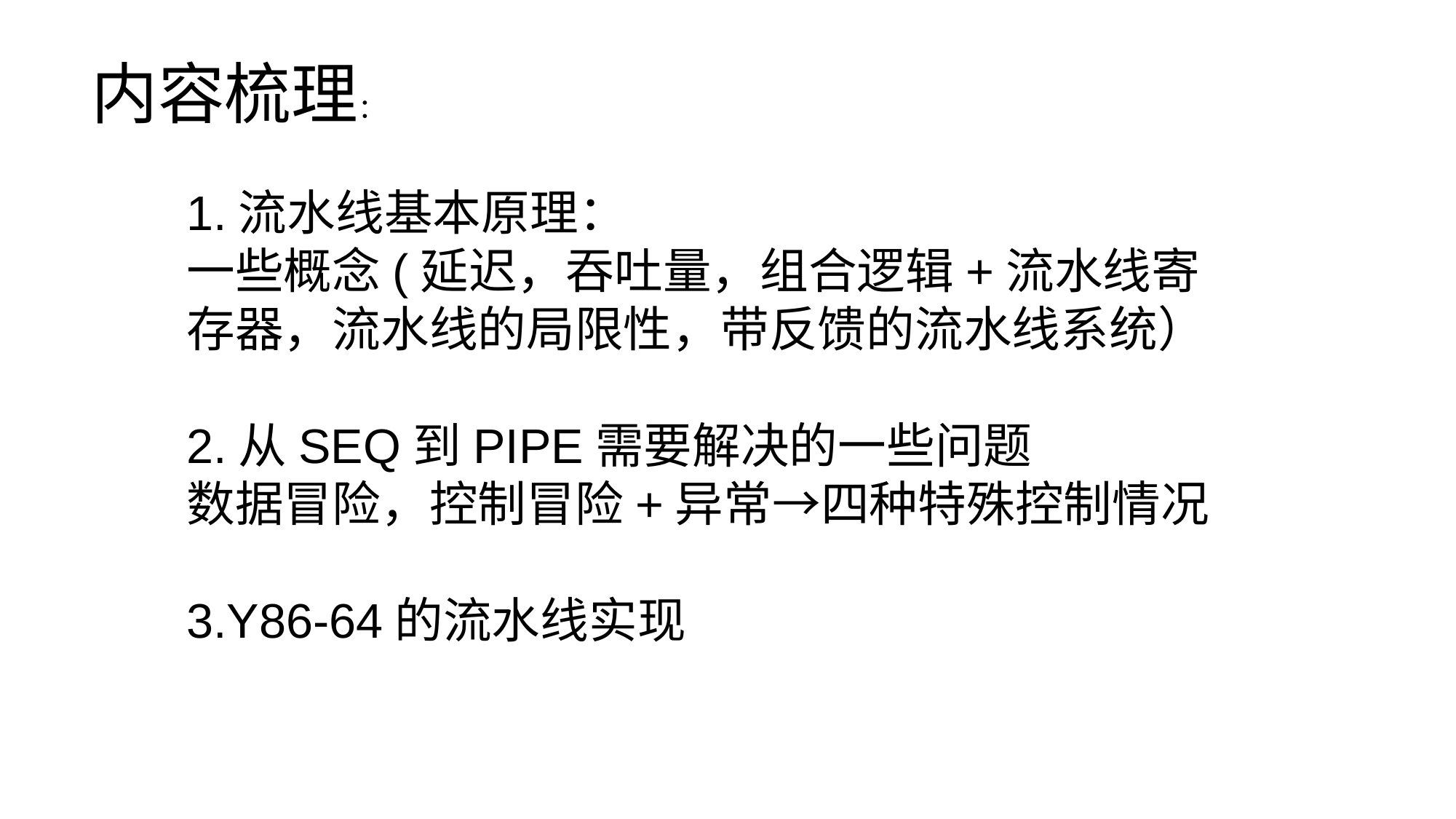

内容梳理：
1.流水线基本原理：
一些概念(延迟，吞吐量，组合逻辑+流水线寄存器，流水线的局限性，带反馈的流水线系统）

2.从SEQ到PIPE需要解决的一些问题
数据冒险，控制冒险+异常→四种特殊控制情况

3.Y86-64的流水线实现